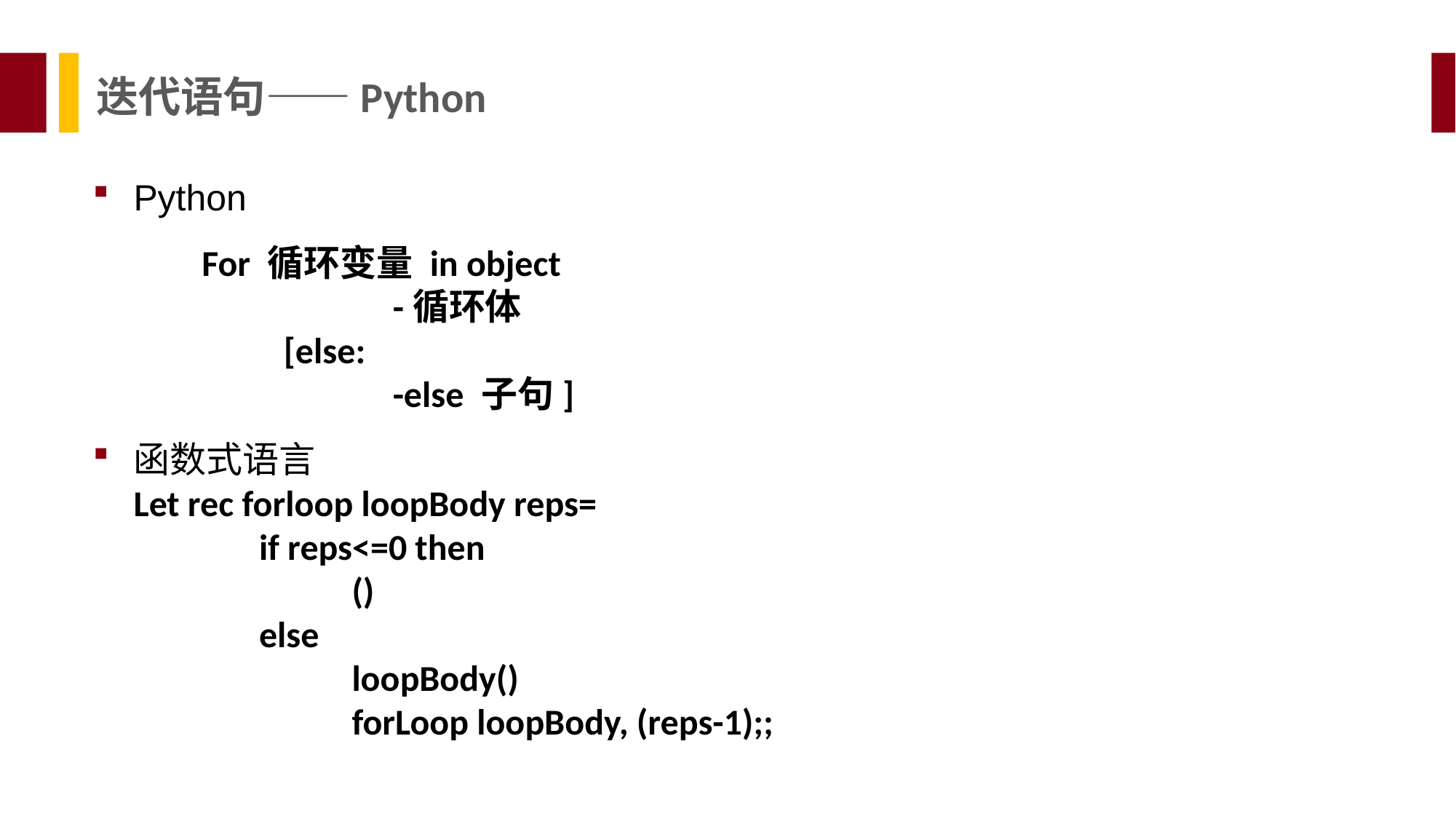

迭代语句——Python

Python
	For 循环变量 in object
		-循环体
	[else:
 		-else 子句]
函数式语言
Let rec forloop loopBody reps=
	  if reps<=0 then
		()
	  else
		loopBody()
		forLoop loopBody, (reps-1);;